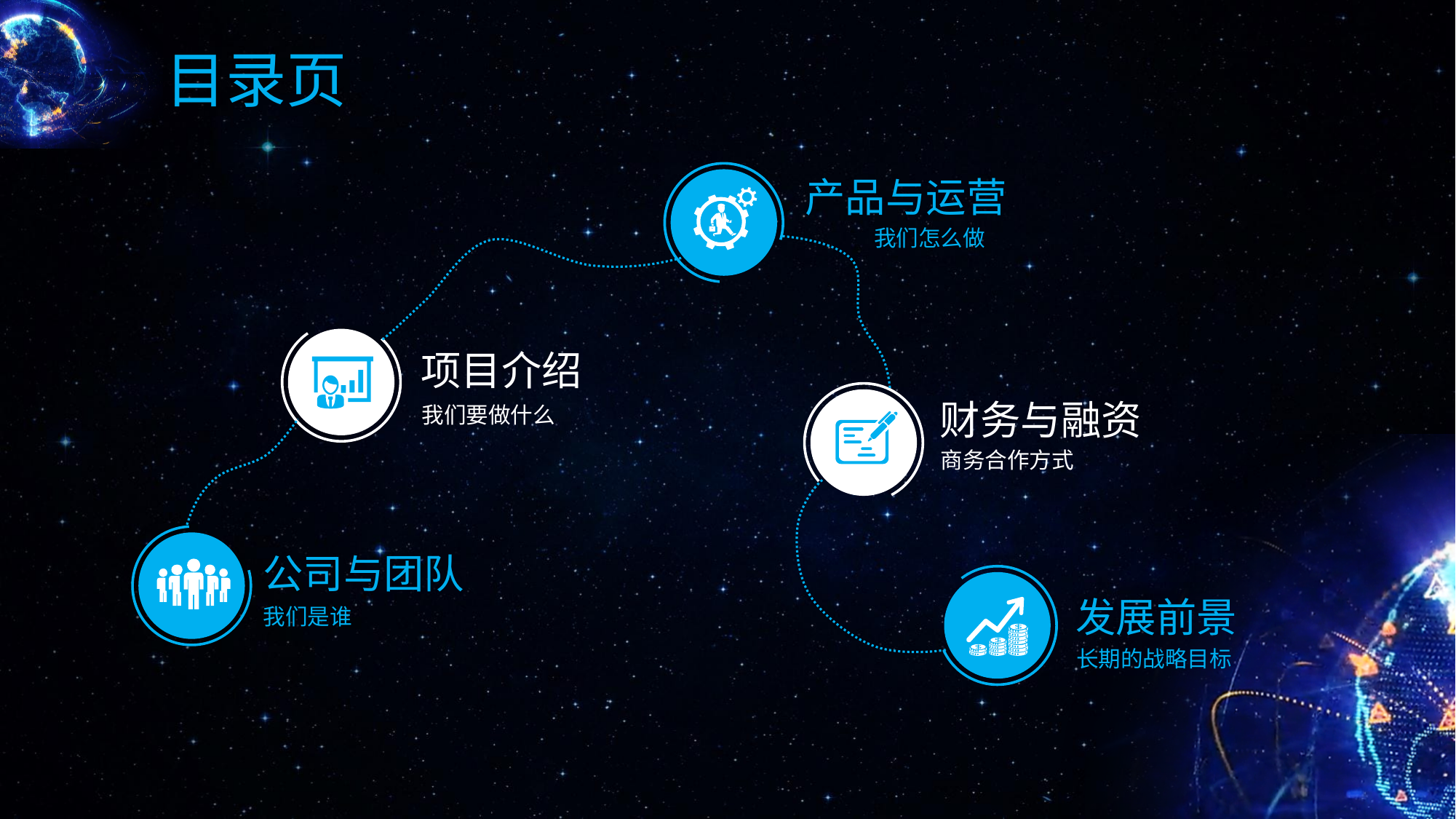

目录页

产品与运营

我们怎么做

项目介绍

我们要做什么

财务与融资

商务合作方式

公司与团队

我们是谁

发展前景

长期的战略目标